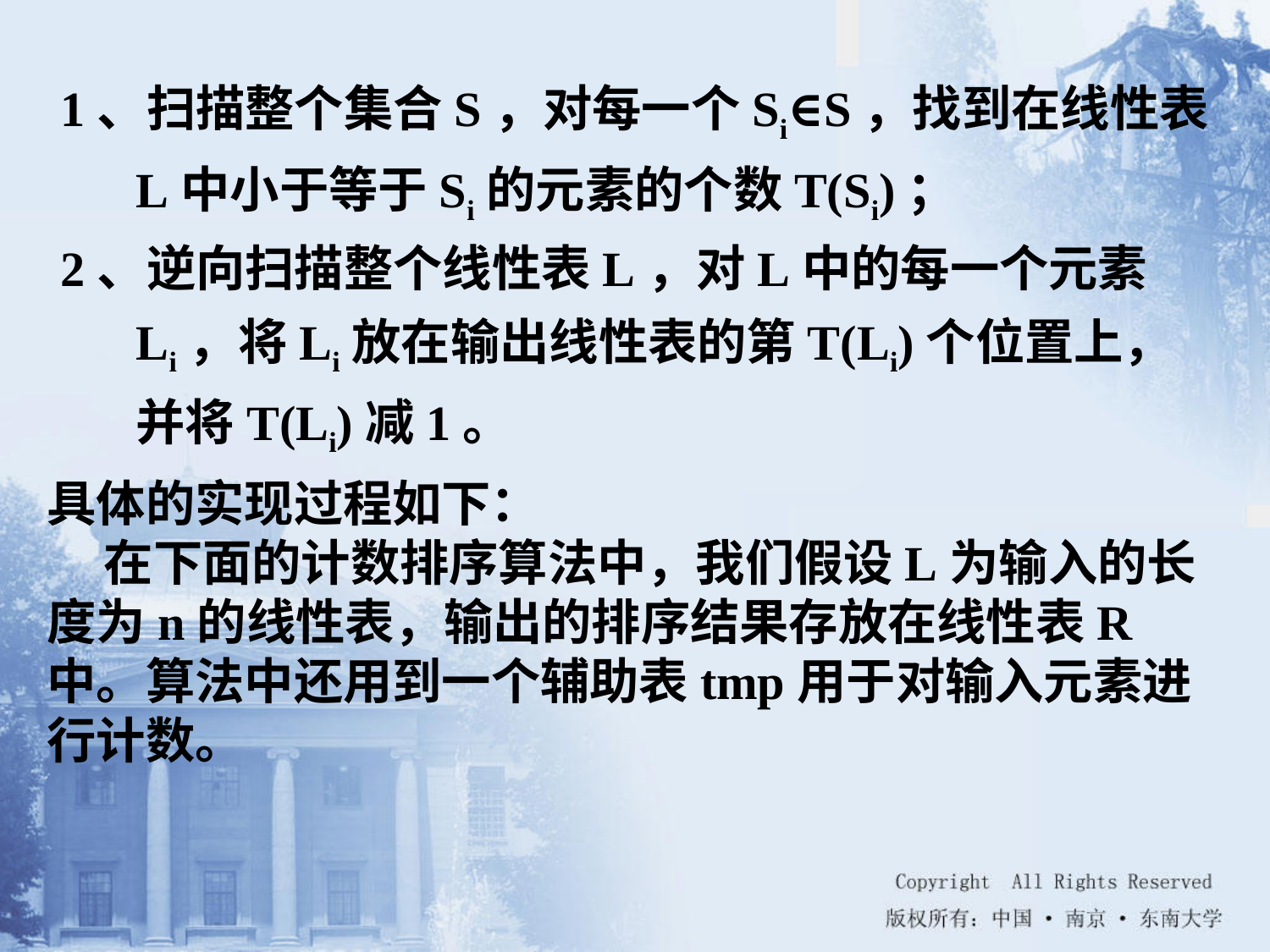

1、扫描整个集合S，对每一个Si∈S，找到在线性表L中小于等于Si的元素的个数T(Si)；
2、逆向扫描整个线性表L，对L中的每一个元素Li，将Li放在输出线性表的第T(Li)个位置上，并将T(Li)减1。
具体的实现过程如下：
    在下面的计数排序算法中，我们假设L为输入的长度为n的线性表，输出的排序结果存放在线性表R中。算法中还用到一个辅助表tmp用于对输入元素进行计数。